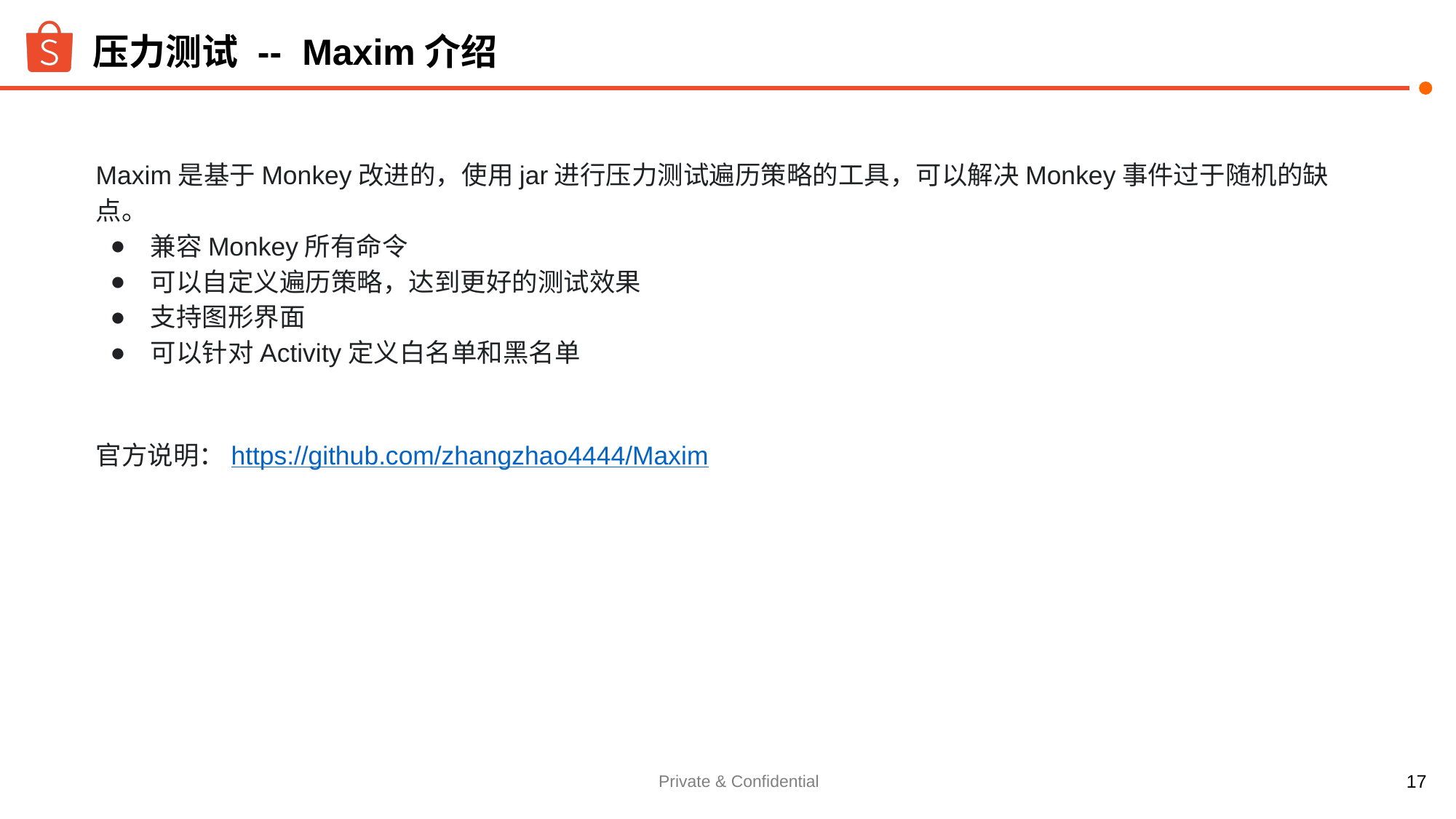

# 压力测试 --  Maxim介绍
Maxim是基于Monkey改进的，使用jar进行压力测试遍历策略的工具，可以解决Monkey事件过于随机的缺点。
兼容Monkey所有命令
可以自定义遍历策略，达到更好的测试效果
支持图形界面
可以针对Activity定义白名单和黑名单

官方说明：https://github.com/zhangzhao4444/Maxim

17